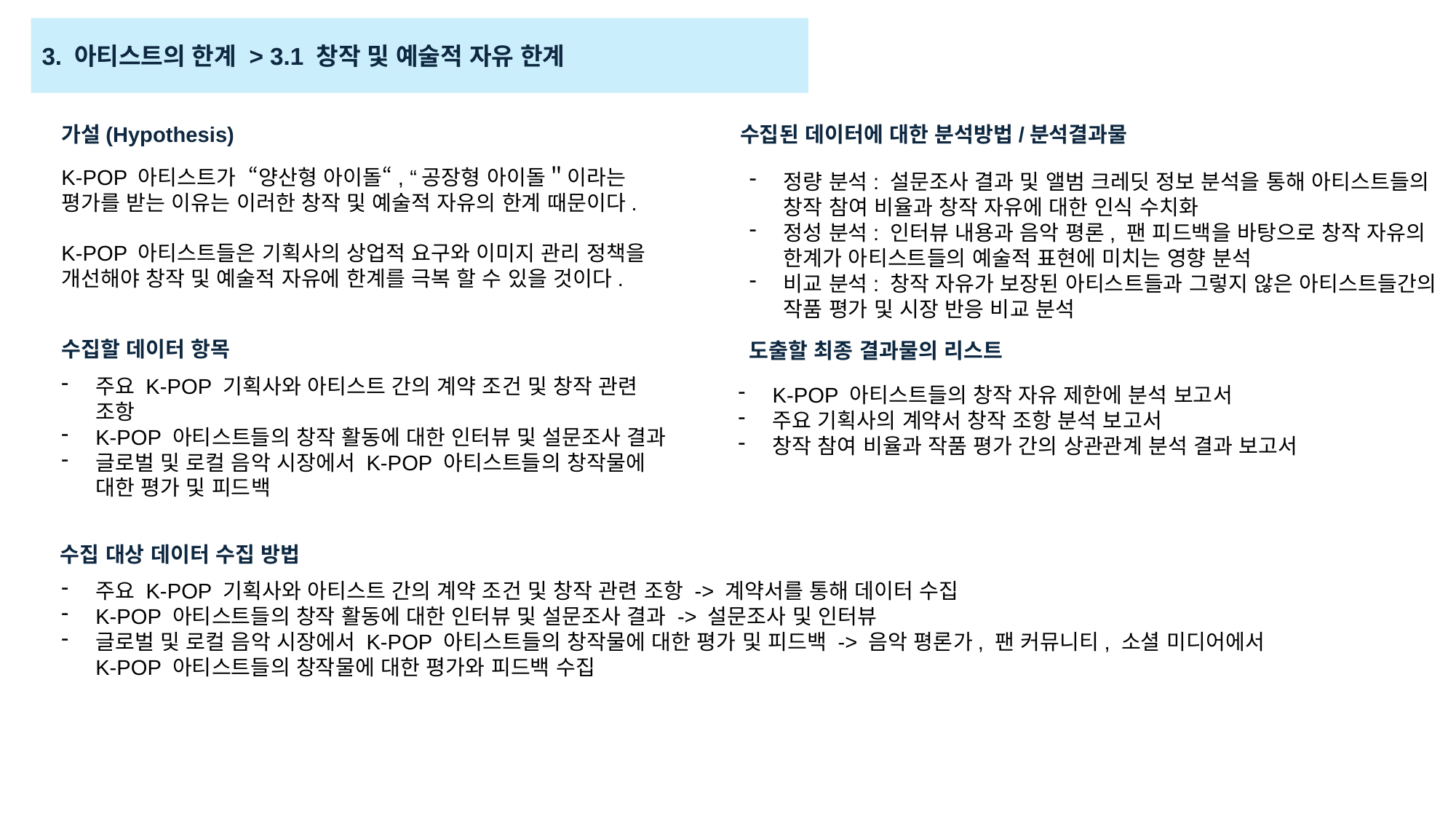

3. 아티스트의 한계 > 3.1 창작 및 예술적 자유 한계
가설(Hypothesis)
수집된 데이터에 대한 분석방법/분석결과물
K-POP 아티스트가  “양산형 아이돌“, “공장형 아이돌＂이라는 평가를 받는 이유는 이러한 창작 및 예술적 자유의 한계 때문이다.

K-POP 아티스트들은 기획사의 상업적 요구와 이미지 관리 정책을 개선해야 창작 및 예술적 자유에 한계를 극복 할 수 있을 것이다.

정량 분석: 설문조사 결과 및 앨범 크레딧 정보 분석을 통해 아티스트들의 창작 참여 비율과 창작 자유에 대한 인식 수치화
정성 분석: 인터뷰 내용과 음악 평론, 팬 피드백을 바탕으로 창작 자유의 한계가 아티스트들의 예술적 표현에 미치는 영향 분석
비교 분석: 창작 자유가 보장된 아티스트들과 그렇지 않은 아티스트들간의 작품 평가 및 시장 반응 비교 분석
수집할 데이터 항목
도출할 최종 결과물의 리스트
주요 K-POP 기획사와 아티스트 간의 계약 조건 및 창작 관련 조항
K-POP 아티스트들의 창작 활동에 대한 인터뷰 및 설문조사 결과
글로벌 및 로컬 음악 시장에서 K-POP 아티스트들의 창작물에 대한 평가 및 피드백
K-POP 아티스트들의 창작 자유 제한에 분석 보고서
주요 기획사의 계약서 창작 조항 분석 보고서
창작 참여 비율과 작품 평가 간의 상관관계 분석 결과 보고서
수집 대상 데이터 수집 방법
주요 K-POP 기획사와 아티스트 간의 계약 조건 및 창작 관련 조항 -> 계약서를 통해 데이터 수집
K-POP 아티스트들의 창작 활동에 대한 인터뷰 및 설문조사 결과 -> 설문조사 및 인터뷰
글로벌 및 로컬 음악 시장에서 K-POP 아티스트들의 창작물에 대한 평가 및 피드백 -> 음악 평론가, 팬 커뮤니티, 소셜 미디어에서 K-POP 아티스트들의 창작물에 대한 평가와 피드백 수집